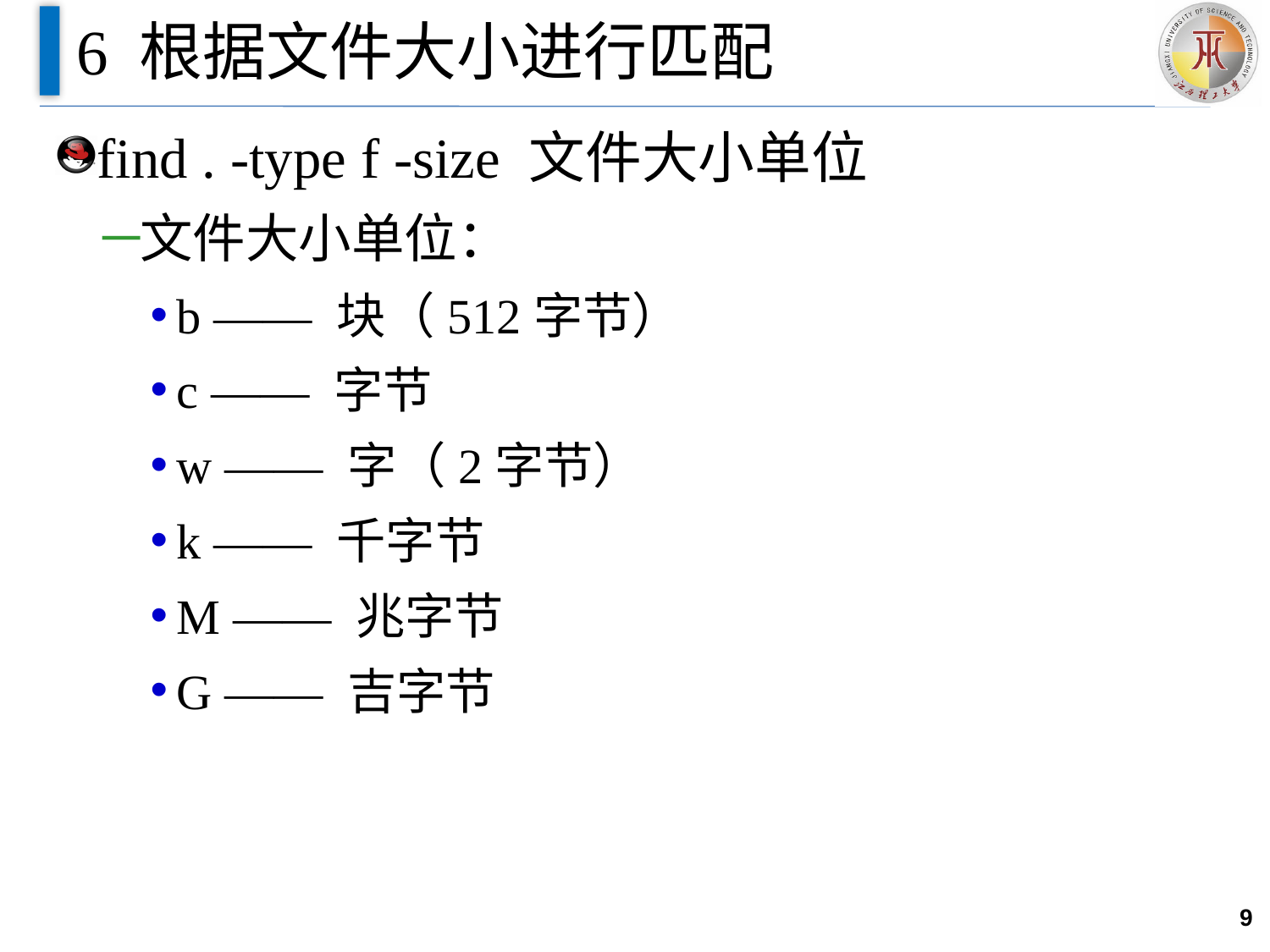

# 6 根据文件大小进行匹配
find . -type f -size 文件大小单位
文件大小单位：
b —— 块（512字节）
c —— 字节
w —— 字（2字节）
k —— 千字节
M —— 兆字节
G —— 吉字节
9